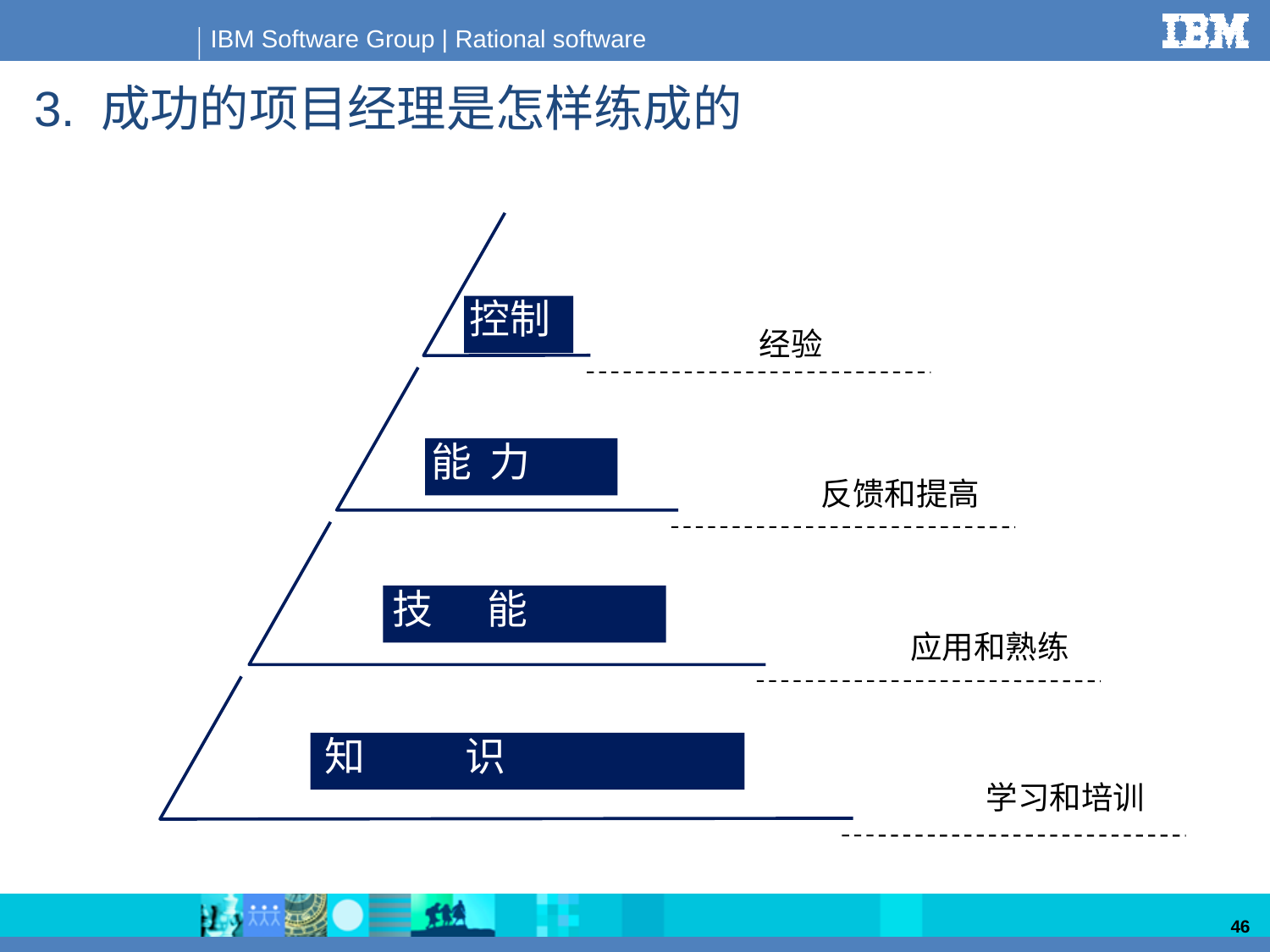

# 3. 成功的项目经理是怎样练成的

控制

经验

能  力

反馈和提高

技      能

应用和熟练

知           识

学习和培训

46